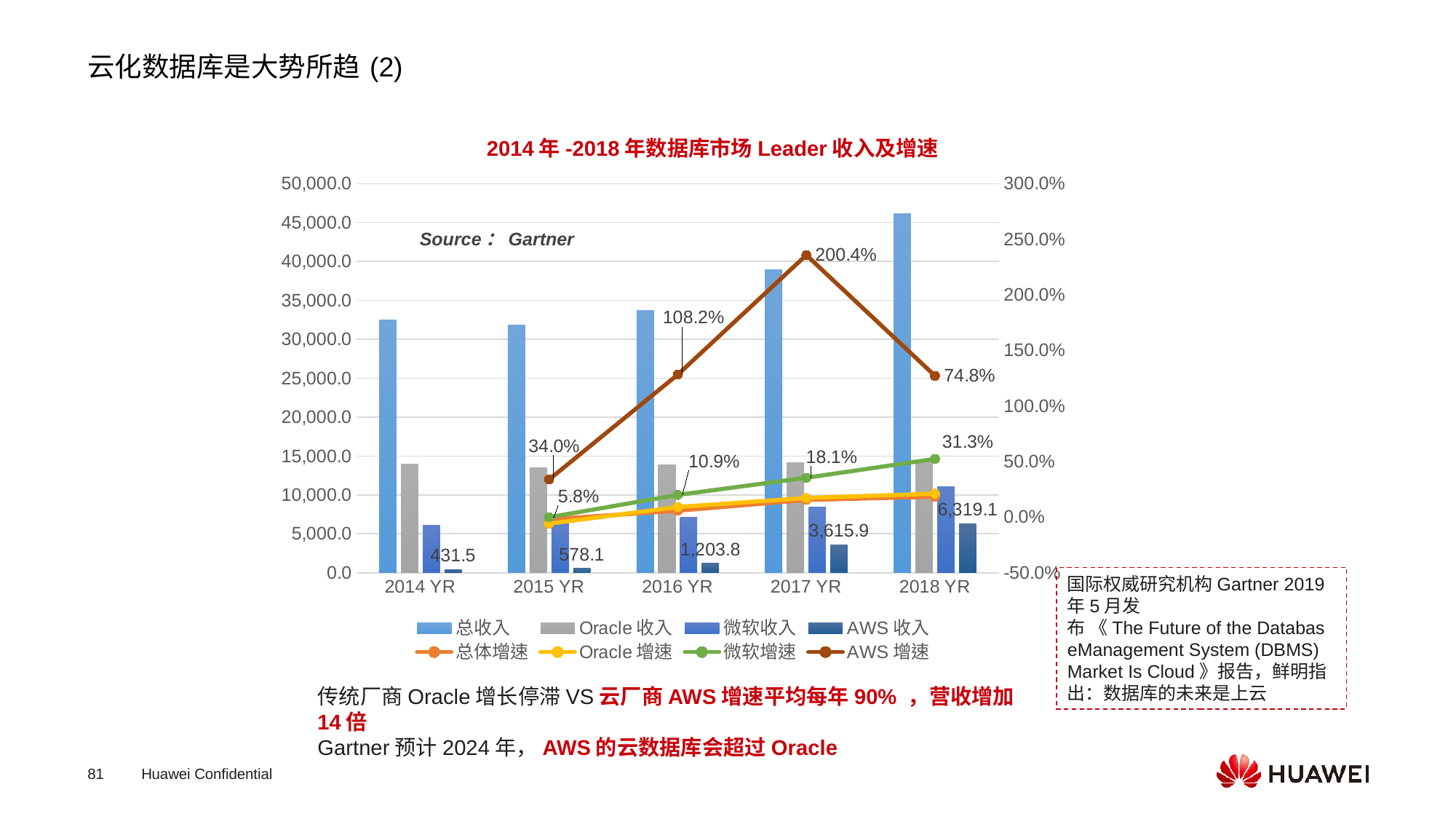

# 云化数据库是大势所趋 (2)
2014年-2018年数据库市场Leader收入及增速

### Chart

| Category | 总收入 | Oracle收入 | 微软收入 | AWS收入 | 总体增速 | Oracle增速 | 微软增速 | AWS增速 |
|---|---|---|---|---|---|---|---|---|
| 2014 YR | 32507.424325 | 13998.310643999997 | 6068.565164999999 | 431.4846089999999 | None | None | None | None |
| 2015 YR | 31846.046522000008 | 13451.639287999998 | 6419.929499000001 | 578.109726 | -0.02 | -0.0390526664183092 | 0.05789907901565752 | 0.3398154046324283 |
| 2016 YR | 33701.36052200001 | 13894.324000999999 | 7117.556121999999 | 1203.8348320000005 | 0.058 | 0.032909350564797914 | 0.10866577633113635 | 1.082363914424094 |
| 2017 YR | 38940.056216351506 | 14135.911294001342 | 8409.05036355305 | 3615.9009610003673 | 0.155 | 0.017387480886724354 | 0.18145192245988875 | 2.0036520500017945 |
| 2018 YR | 46098.29195985127 | 14518.094458998845 | 11039.562823998845 | 6319.109183999342 | 0.184 | 0.027036330169932843 | 0.31281920629790755 | 0.7475891215369769 |
Source：Gartner
国际权威研究机构Gartner 2019年5月发布 《The Future of the DatabaseManagement System (DBMS) Market Is Cloud》报告，鲜明指出：数据库的未来是上云
传统厂商Oracle增长停滞VS云厂商AWS增速平均每年90% ，营收增加14倍
Gartner预计2024年，AWS的云数据库会超过Oracle